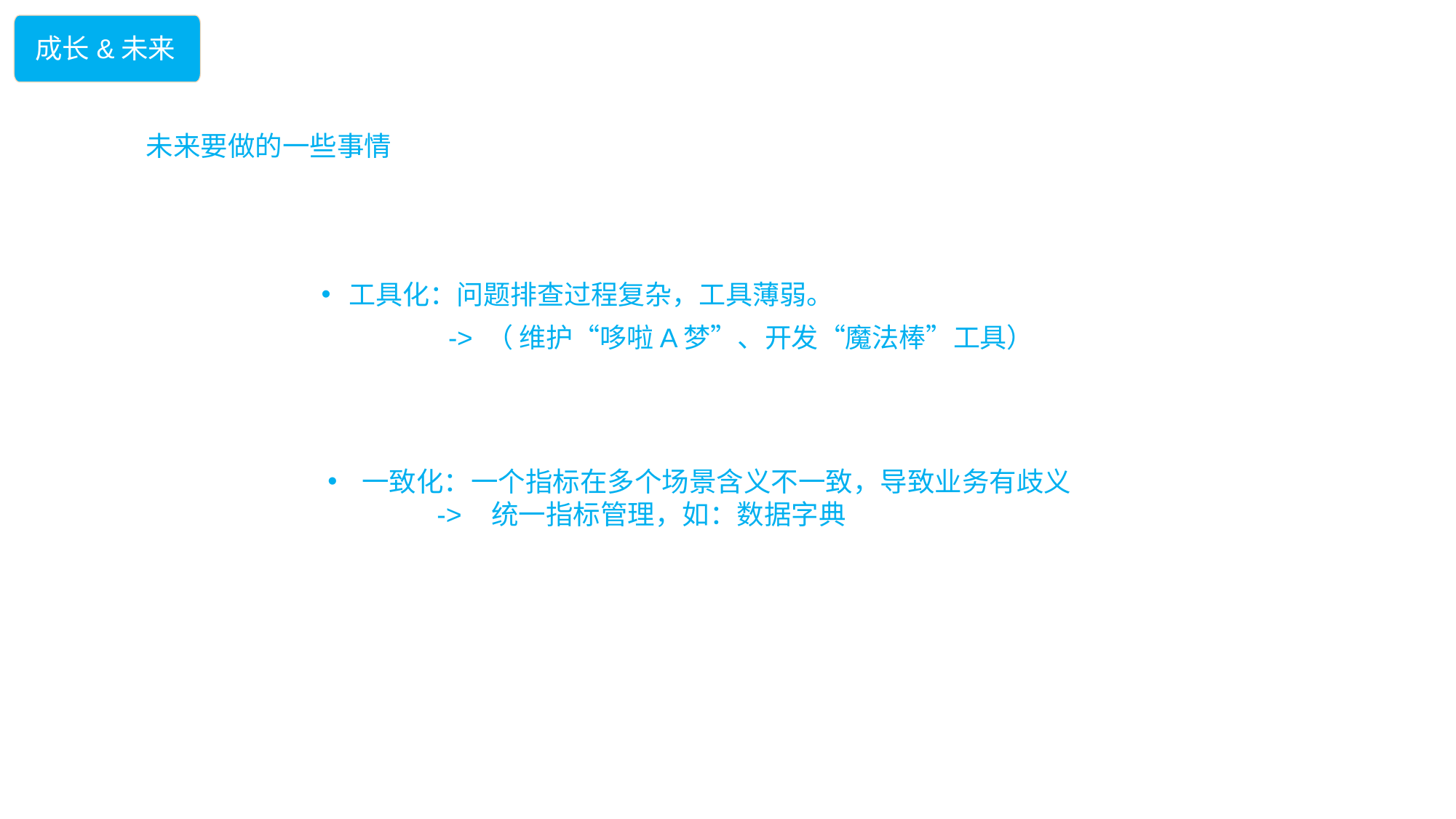

成长&未来
未来要做的一些事情

工具化：问题排查过程复杂，工具薄弱。
                 -> （ 维护“哆啦A梦”、开发“魔法棒”工具）
一致化：一个指标在多个场景含义不一致，导致业务有歧义
	->   统一指标管理，如：数据字典